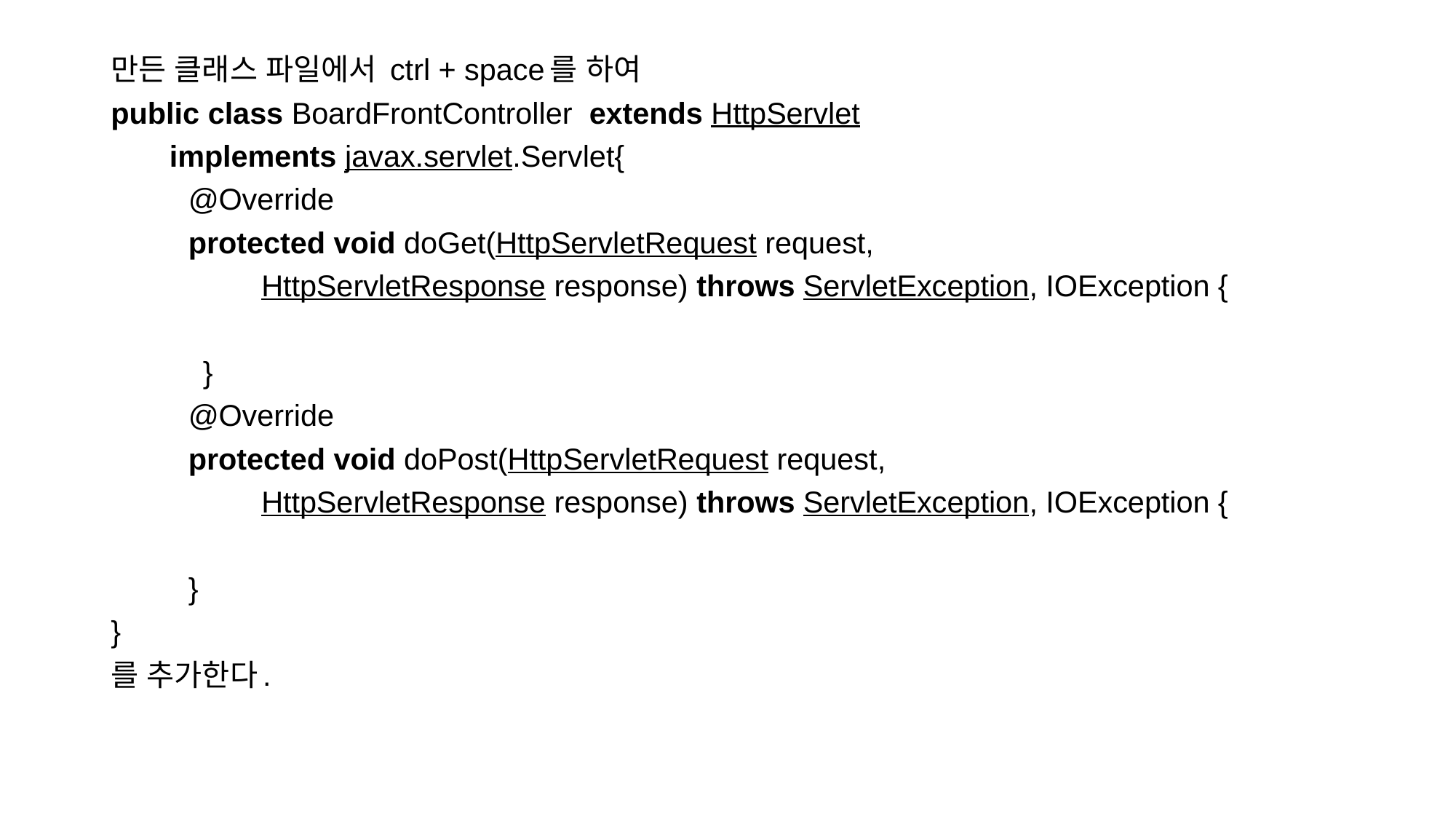

만든 클래스 파일에서 ctrl + space를 하여
public class BoardFrontController  extends HttpServlet
       implements javax.servlet.Servlet{
	@Override
	protected void doGet(HttpServletRequest request,
                  HttpServletResponse response) throws ServletException, IOException {

           }
	@Override
	protected void doPost(HttpServletRequest request,
                  HttpServletResponse response) throws ServletException, IOException {

	}
}
를 추가한다.